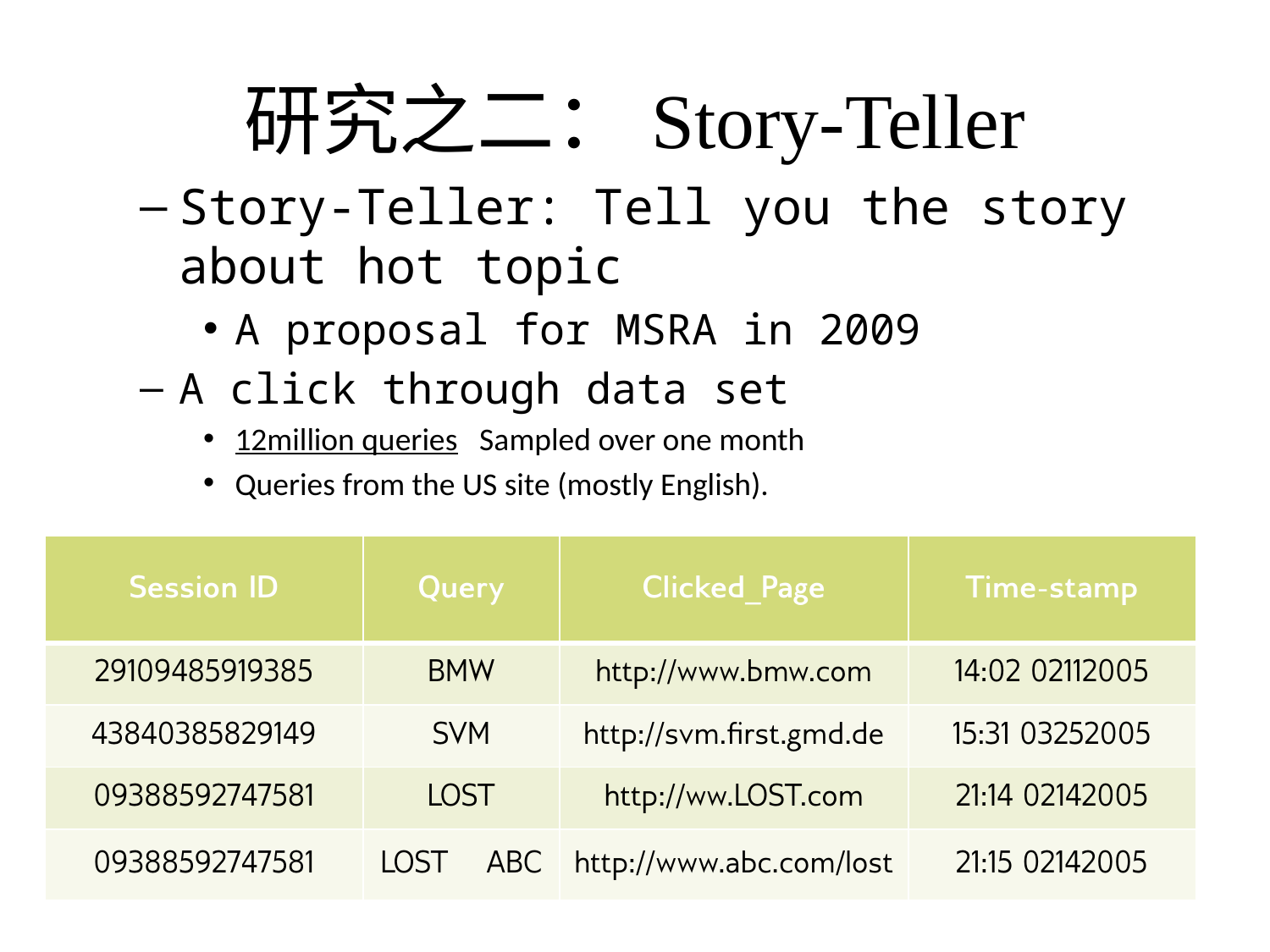

研究之二：Story-Teller
Story-Teller: Tell you the story about hot topic
A proposal for MSRA in 2009
A click through data set
12million queries   Sampled over one month
Queries from the US site (mostly English).
| Session ID | Query | Clicked\_Page | Time-stamp |
| --- | --- | --- | --- |
| 29109485919385 | BMW | http://www.bmw.com | 14:02 02112005 |
| 43840385829149 | SVM | http://svm.first.gmd.de | 15:31 03252005 |
| 09388592747581 | LOST | http://ww.LOST.com | 21:14 02142005 |
| 09388592747581 | LOST ABC | http://www.abc.com/lost | 21:15 02142005 |